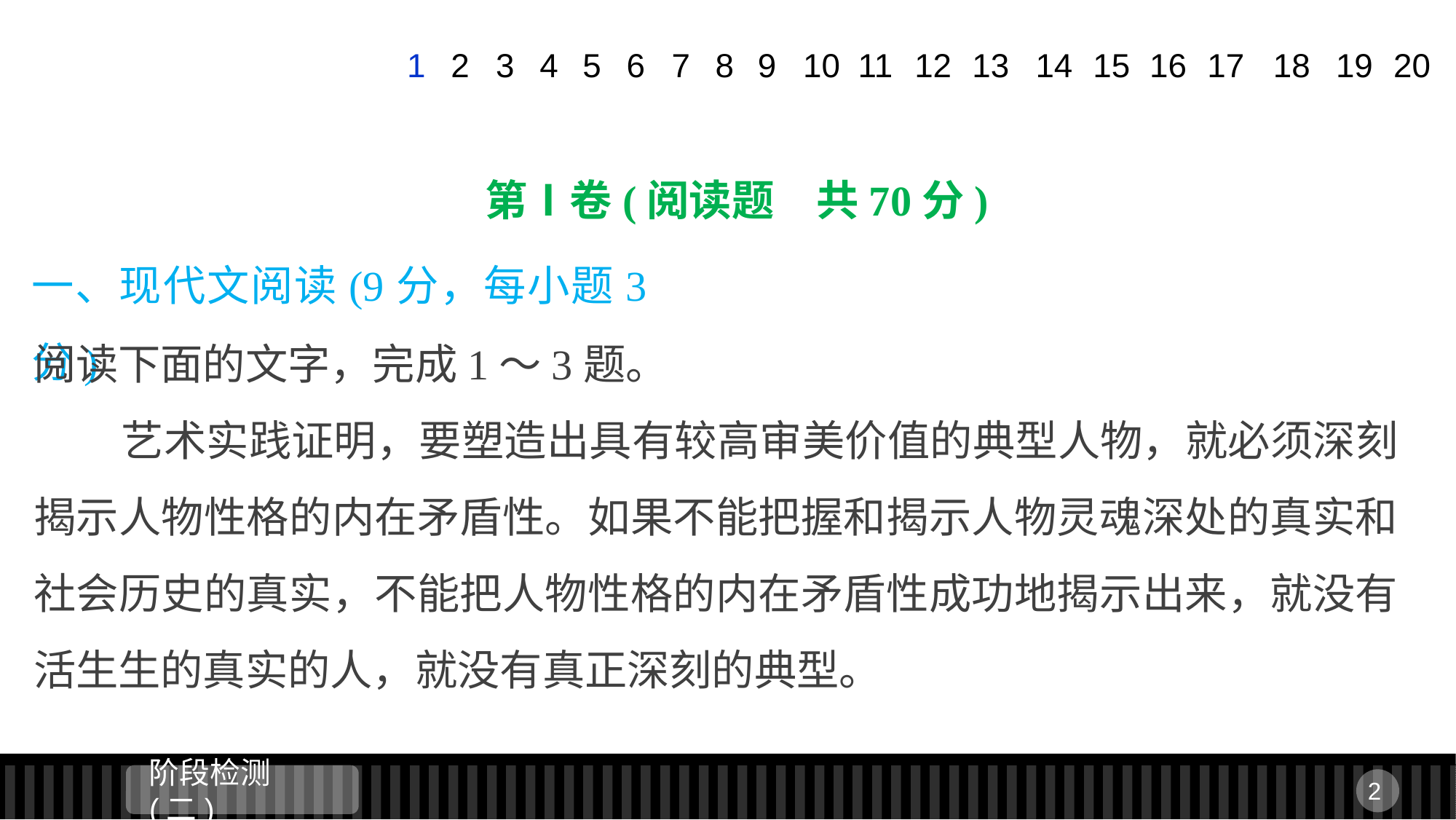

1
2
3
4
5
6
7
8
9
11
12
13
14
15
16
17
18
19
20
10
第Ⅰ卷(阅读题　共70分)
一、现代文阅读(9分，每小题3分)
阅读下面的文字，完成1～3题。
        艺术实践证明，要塑造出具有较高审美价值的典型人物，就必须深刻揭示人物性格的内在矛盾性。如果不能把握和揭示人物灵魂深处的真实和社会历史的真实，不能把人物性格的内在矛盾性成功地揭示出来，就没有活生生的真实的人，就没有真正深刻的典型。